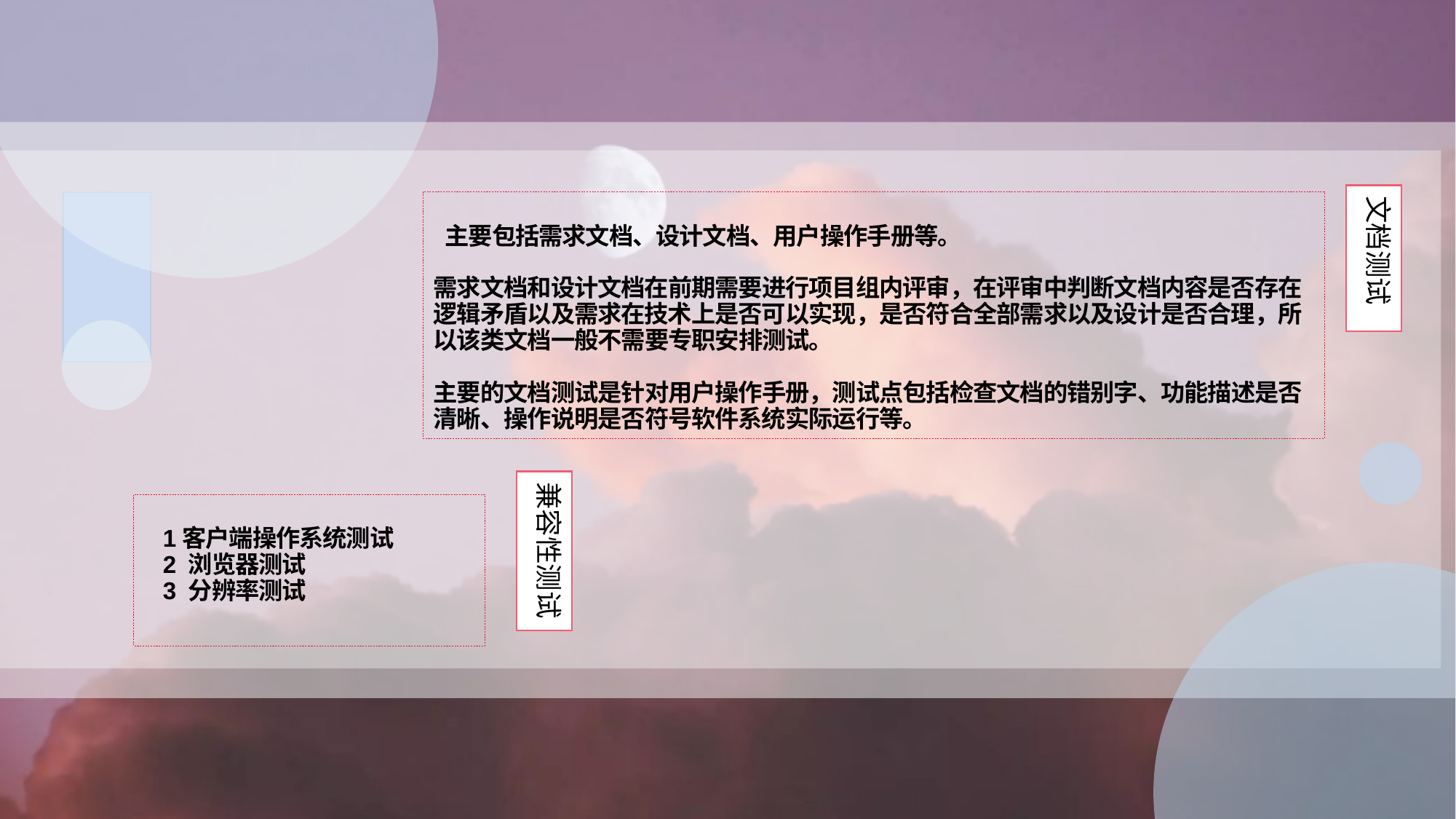

文档测试

 主要包括需求文档、设计文档、用户操作手册等。

需求文档和设计文档在前期需要进行项目组内评审，在评审中判断文档内容是否存在逻辑矛盾以及需求在技术上是否可以实现，是否符合全部需求以及设计是否合理，所以该类文档一般不需要专职安排测试。

主要的文档测试是针对用户操作手册，测试点包括检查文档的错别字、功能描述是否清晰、操作说明是否符号软件系统实际运行等。

兼容性测试

   1客户端操作系统测试
   2 浏览器测试
   3 分辨率测试